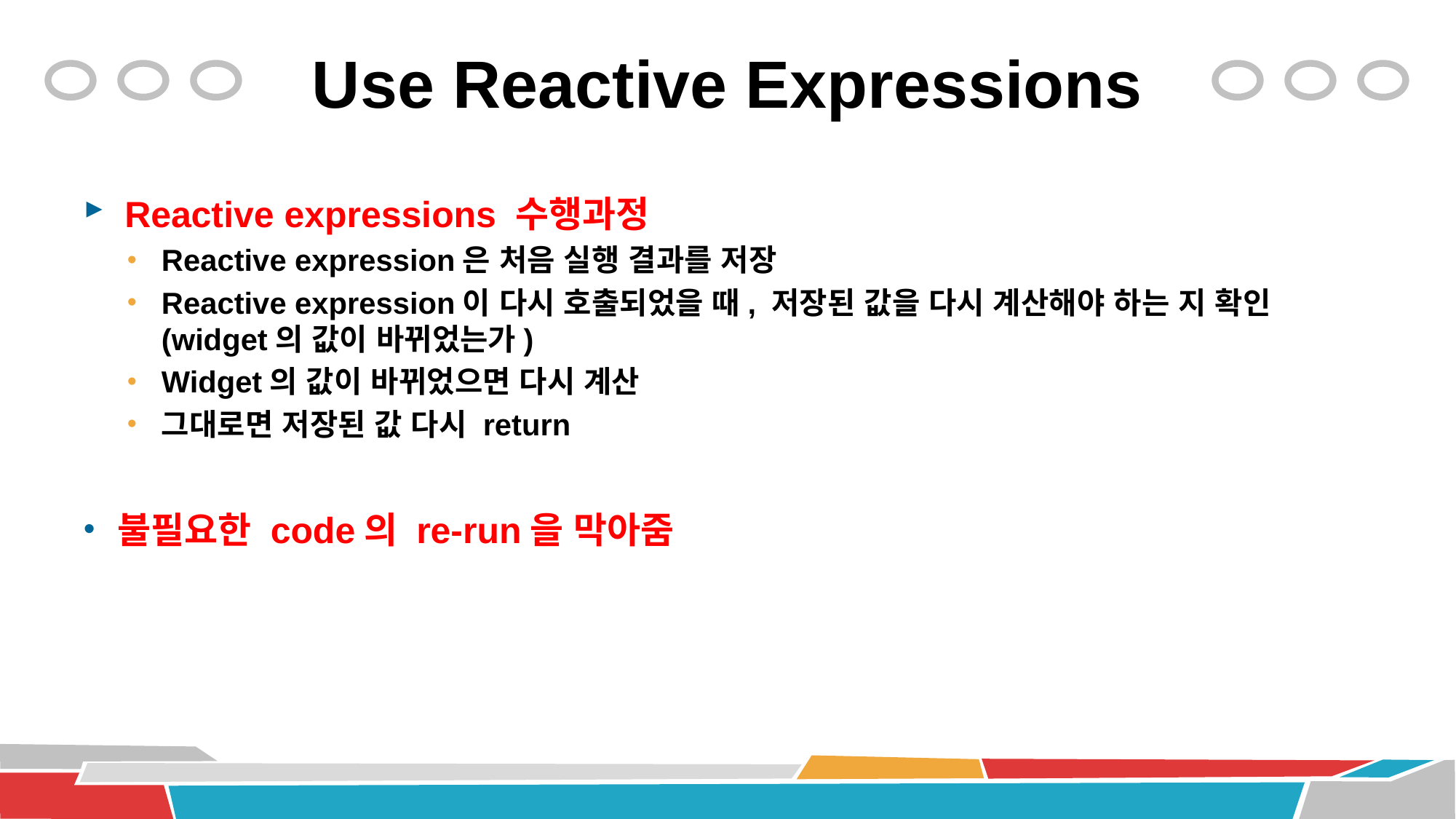

# Use Reactive Expressions
Reactive expressions 수행과정
Reactive expression은 처음 실행 결과를 저장
Reactive expression이 다시 호출되었을 때, 저장된 값을 다시 계산해야 하는 지 확인(widget의 값이 바뀌었는가)
Widget의 값이 바뀌었으면 다시 계산
그대로면 저장된 값 다시 return

불필요한 code의 re-run을 막아줌